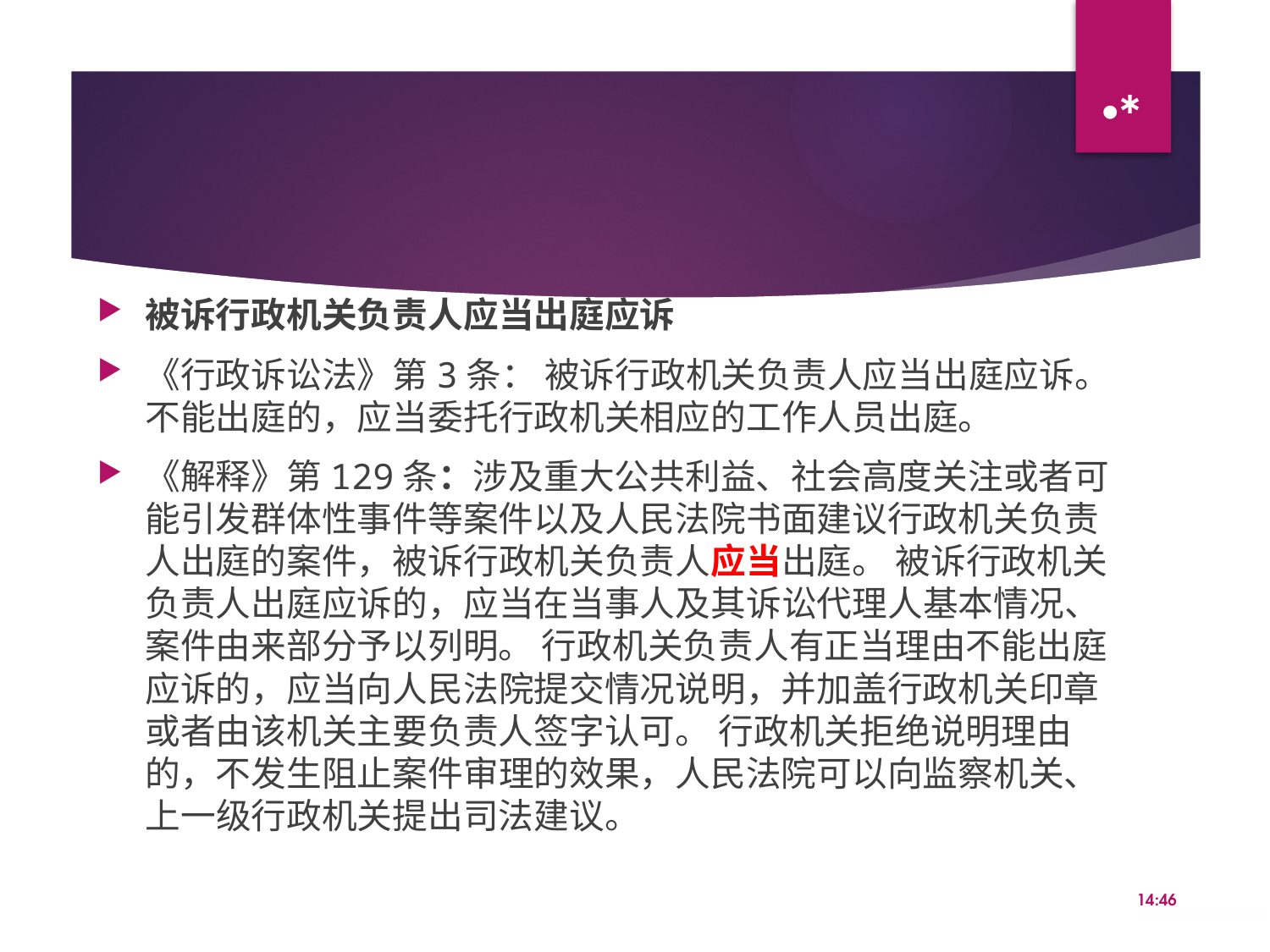

*
#
被诉行政机关负责人应当出庭应诉
《行政诉讼法》第3条： 被诉行政机关负责人应当出庭应诉。不能出庭的，应当委托行政机关相应的工作人员出庭。
《解释》第129条：涉及重大公共利益、社会高度关注或者可能引发群体性事件等案件以及人民法院书面建议行政机关负责人出庭的案件，被诉行政机关负责人应当出庭。 被诉行政机关负责人出庭应诉的，应当在当事人及其诉讼代理人基本情况、案件由来部分予以列明。 行政机关负责人有正当理由不能出庭应诉的，应当向人民法院提交情况说明，并加盖行政机关印章或者由该机关主要负责人签字认可。 行政机关拒绝说明理由的，不发生阻止案件审理的效果，人民法院可以向监察机关、上一级行政机关提出司法建议。

14:46